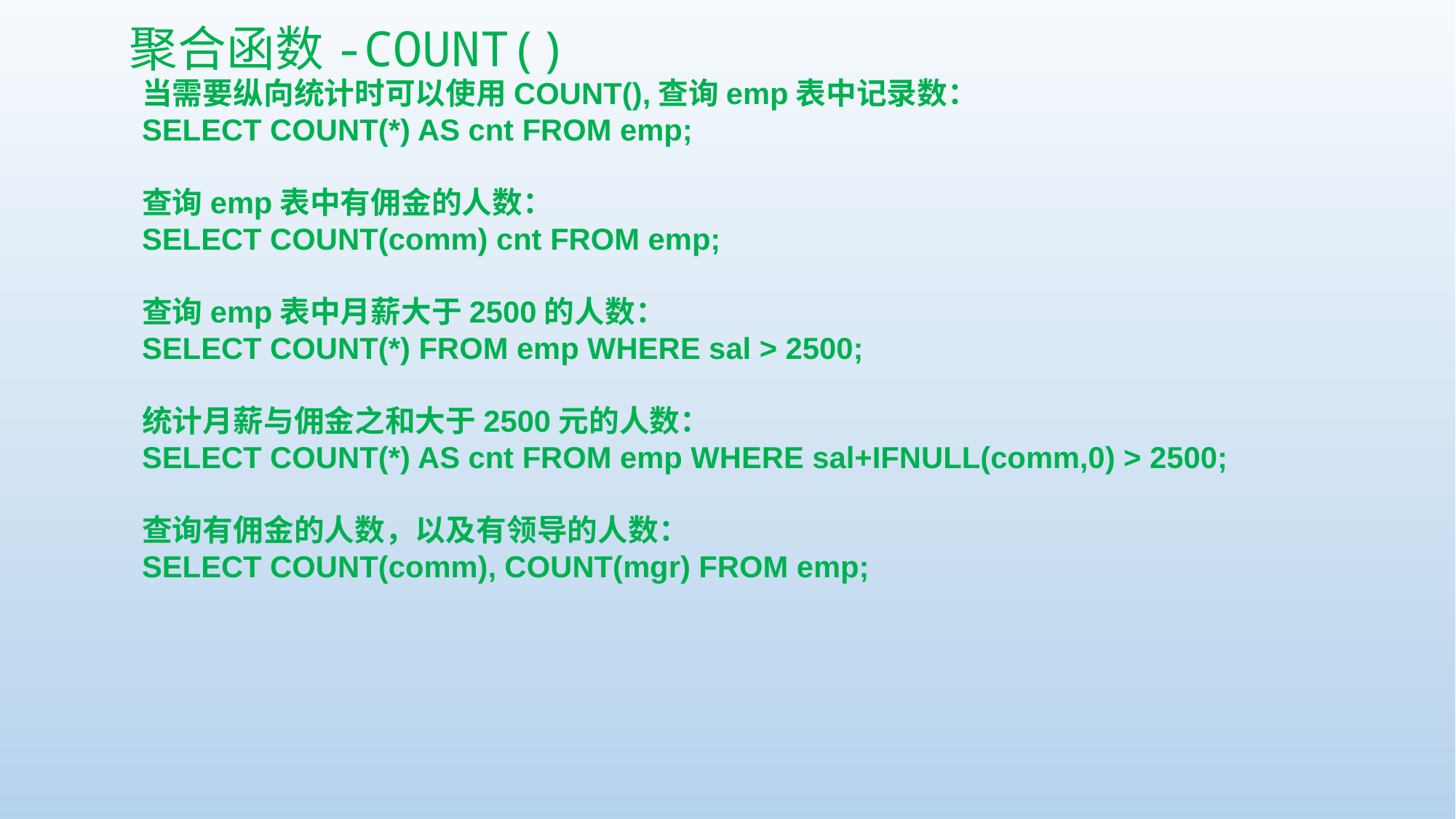

聚合函数-COUNT()
当需要纵向统计时可以使用COUNT(),查询emp表中记录数：
SELECT COUNT(*) AS cnt FROM emp;

查询emp表中有佣金的人数：
SELECT COUNT(comm) cnt FROM emp;

查询emp表中月薪大于2500的人数：
SELECT COUNT(*) FROM emp WHERE sal > 2500;

统计月薪与佣金之和大于2500元的人数：
SELECT COUNT(*) AS cnt FROM emp WHERE sal+IFNULL(comm,0) > 2500;

查询有佣金的人数，以及有领导的人数：
SELECT COUNT(comm), COUNT(mgr) FROM emp;